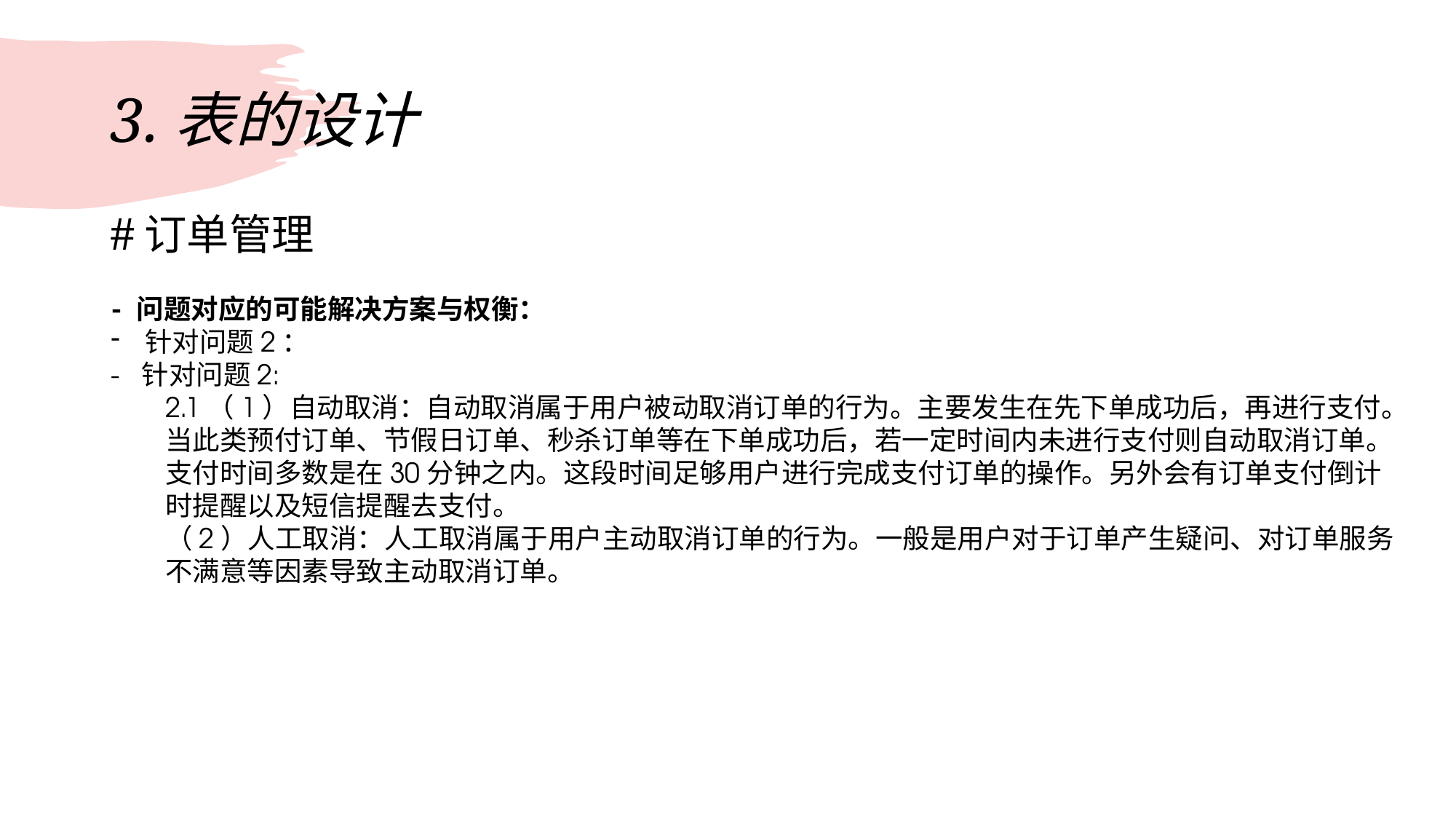

# 3.表的设计
#订单管理
- 问题对应的可能解决方案与权衡：
针对问题2：
-  针对问题2:
2.1（1）自动取消：自动取消属于用户被动取消订单的行为。主要发生在先下单成功后，再进行支付。当此类预付订单、节假日订单、秒杀订单等在下单成功后，若一定时间内未进行支付则自动取消订单。支付时间多数是在30分钟之内。这段时间足够用户进行完成支付订单的操作。另外会有订单支付倒计时提醒以及短信提醒去支付。
（2）人工取消：人工取消属于用户主动取消订单的行为。一般是用户对于订单产生疑问、对订单服务不满意等因素导致主动取消订单。